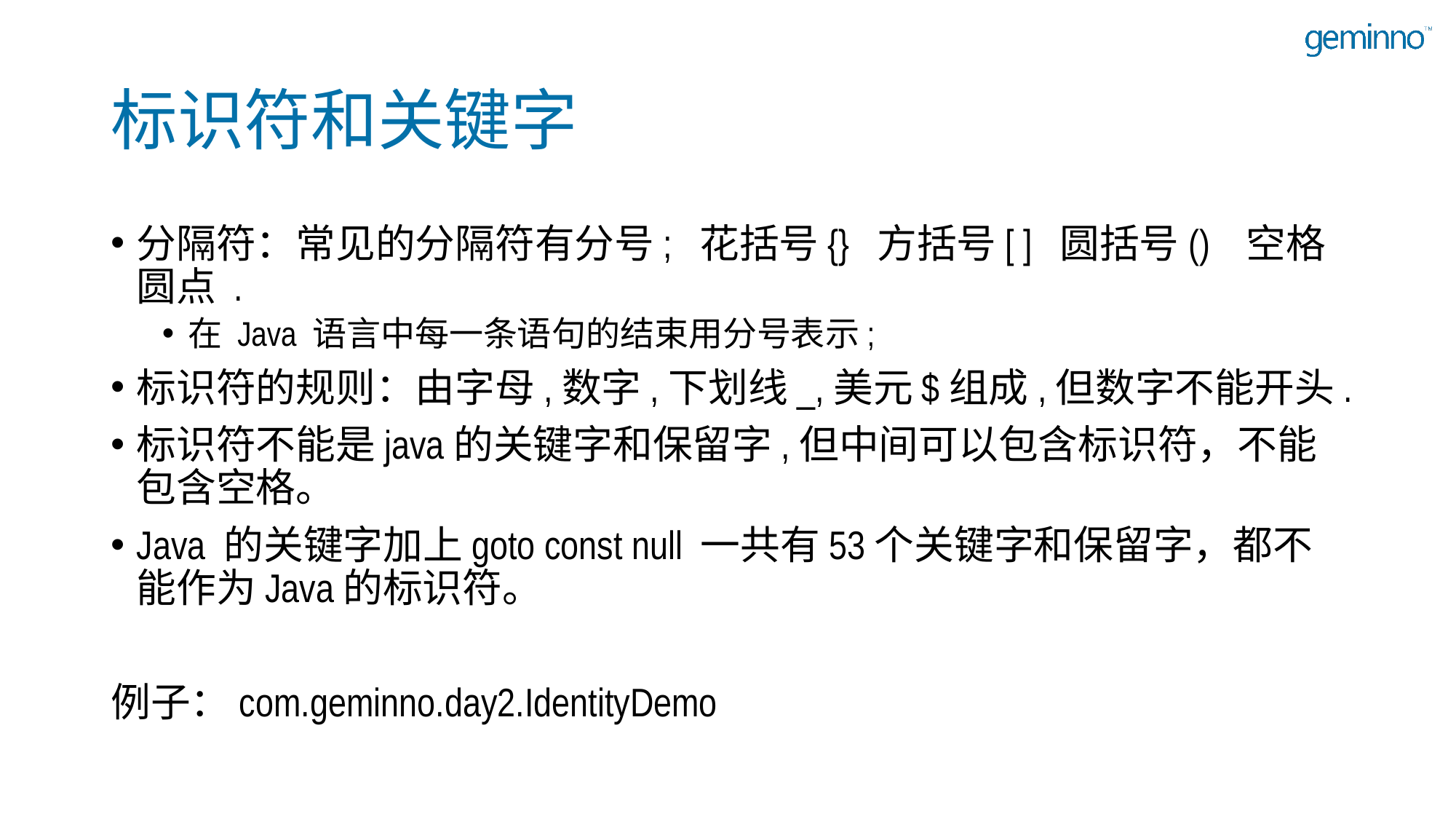

# 标识符和关键字
分隔符：常见的分隔符有分号;  花括号{}  方括号[ ]  圆括号()   空格 圆点 .
在 Java 语言中每一条语句的结束用分号表示;
标识符的规则：由字母,数字,下划线_,美元$组成,但数字不能开头.
标识符不能是java的关键字和保留字,但中间可以包含标识符，不能包含空格。
Java 的关键字加上goto const null 一共有53个关键字和保留字，都不能作为Java的标识符。

例子：com.geminno.day2.IdentityDemo